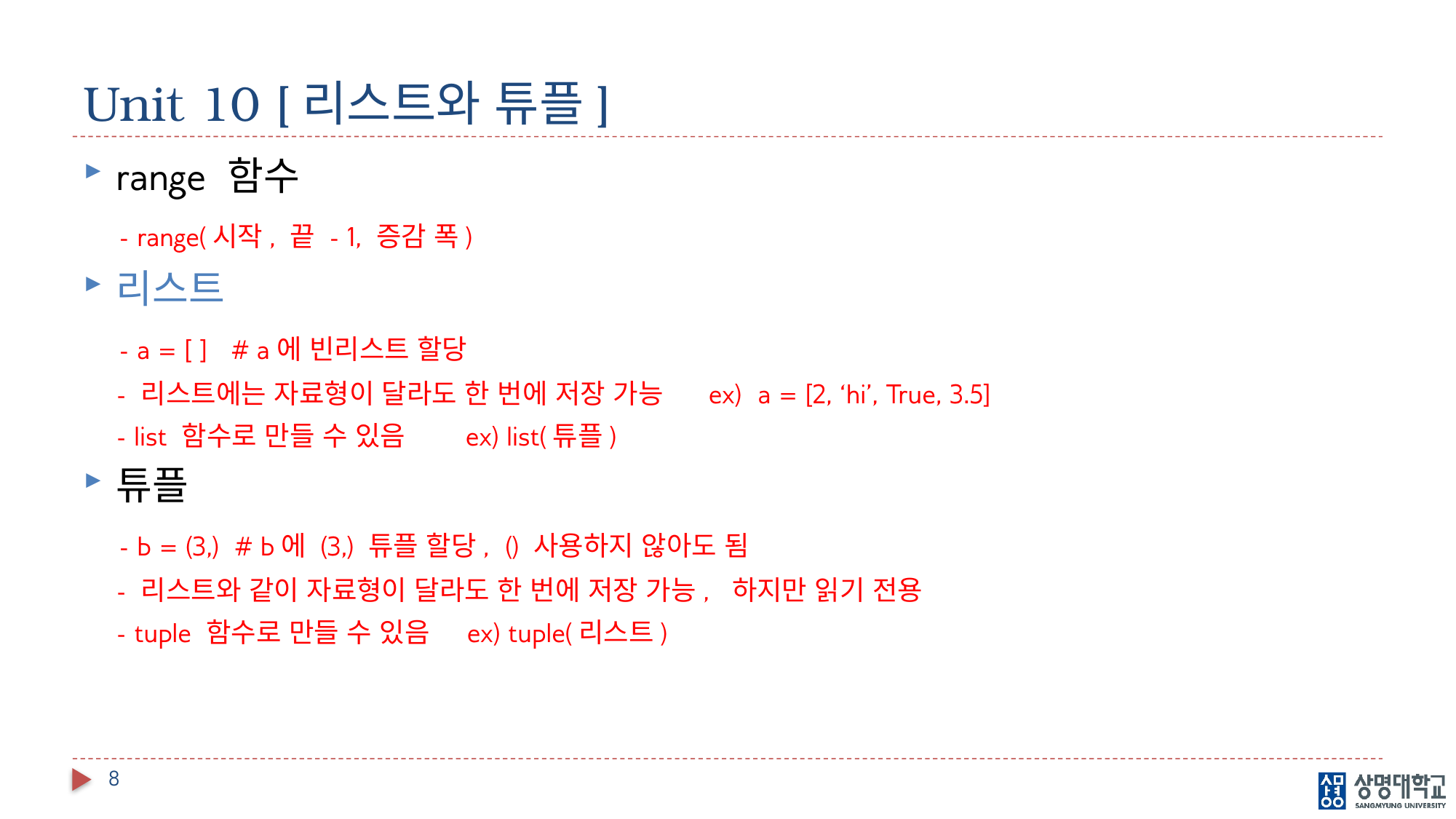

# Unit 10 [리스트와 튜플]

range 함수
   - range(시작, 끝 - 1, 증감 폭)
리스트
   - a = [ ]   # a에 빈리스트 할당
    - 리스트에는 자료형이 달라도 한 번에 저장 가능     ex)  a = [2, ‘hi’, True, 3.5]
    - list 함수로 만들 수 있음       ex) list(튜플)
튜플
   - b = (3,)  # b에 (3,) 튜플 할당,  () 사용하지 않아도 됨
    - 리스트와 같이 자료형이 달라도 한 번에 저장 가능,  하지만 읽기 전용
    - tuple 함수로 만들 수 있음    ex) tuple(리스트)
8